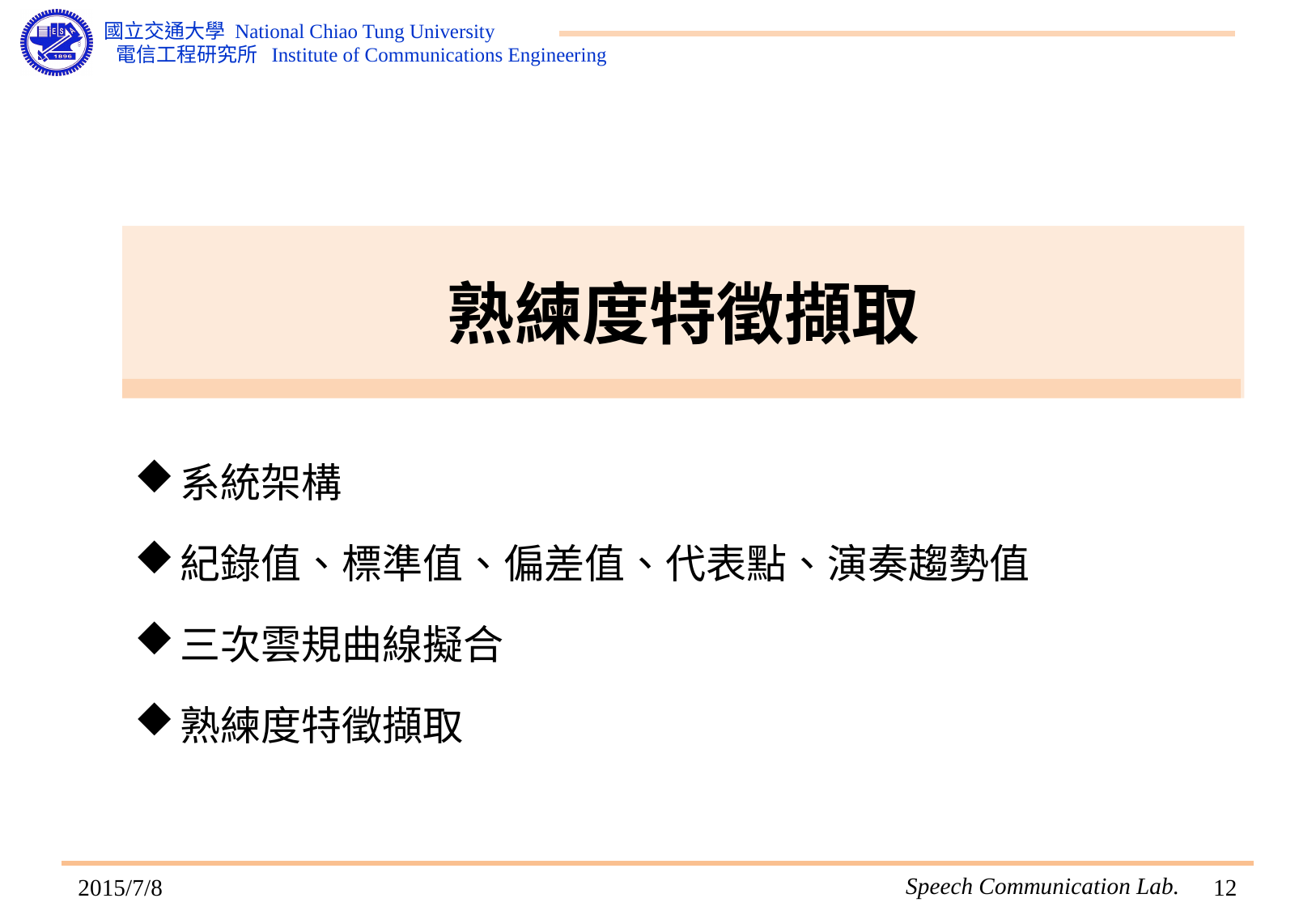

# 熟練度特徵擷取

系統架構
紀錄值、標準值、偏差值、代表點、演奏趨勢值
三次雲規曲線擬合
熟練度特徵擷取

2015/7/8
12